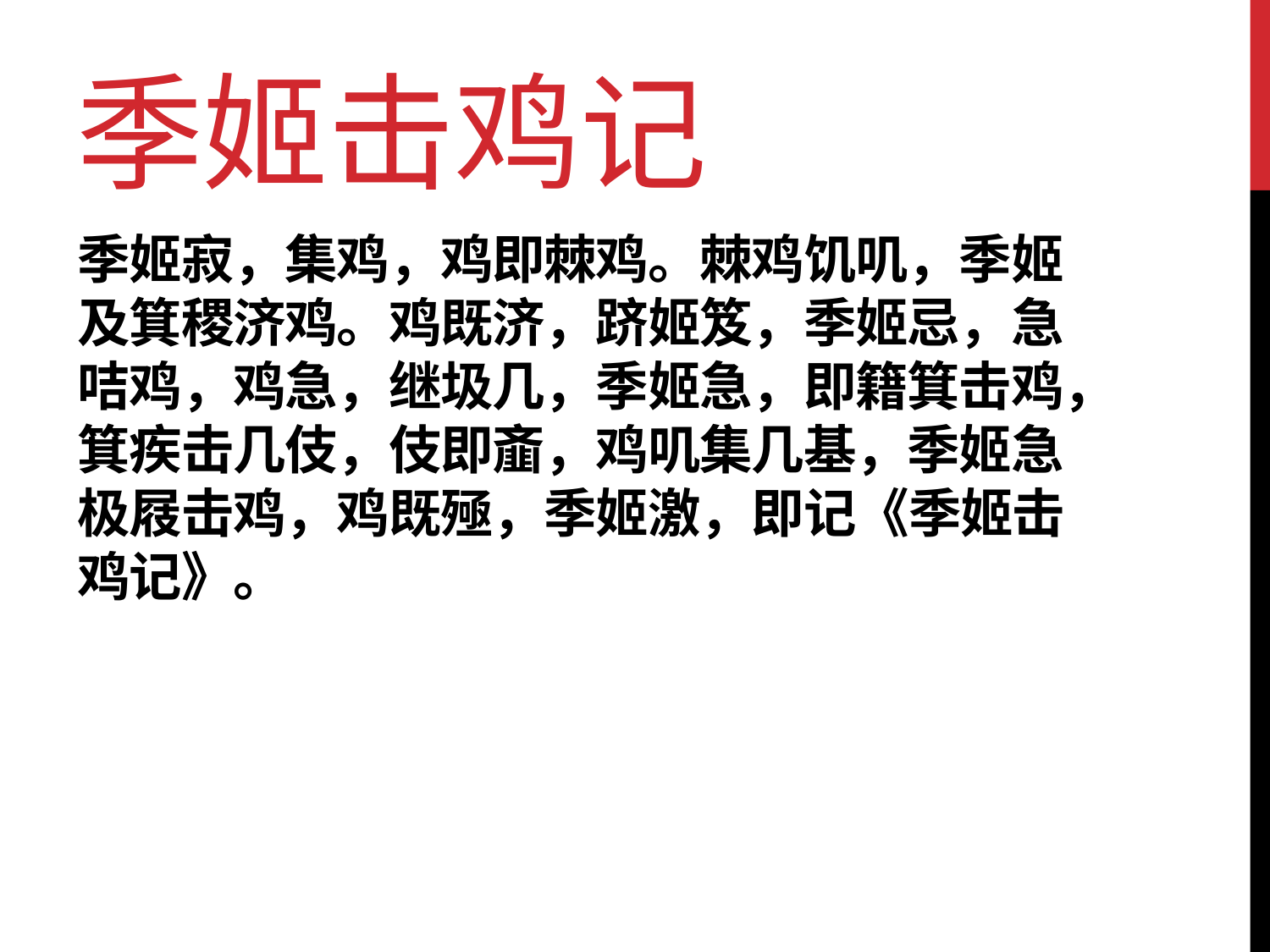

季姬寂，集鸡，鸡即棘鸡。棘鸡饥叽，季姬及箕稷济鸡。鸡既济，跻姬笈，季姬忌，急咭鸡，鸡急，继圾几，季姬急，即籍箕击鸡，箕疾击几伎，伎即齑，鸡叽集几基，季姬急极屐击鸡，鸡既殛，季姬激，即记《季姬击鸡记》。
# 季姬击鸡记